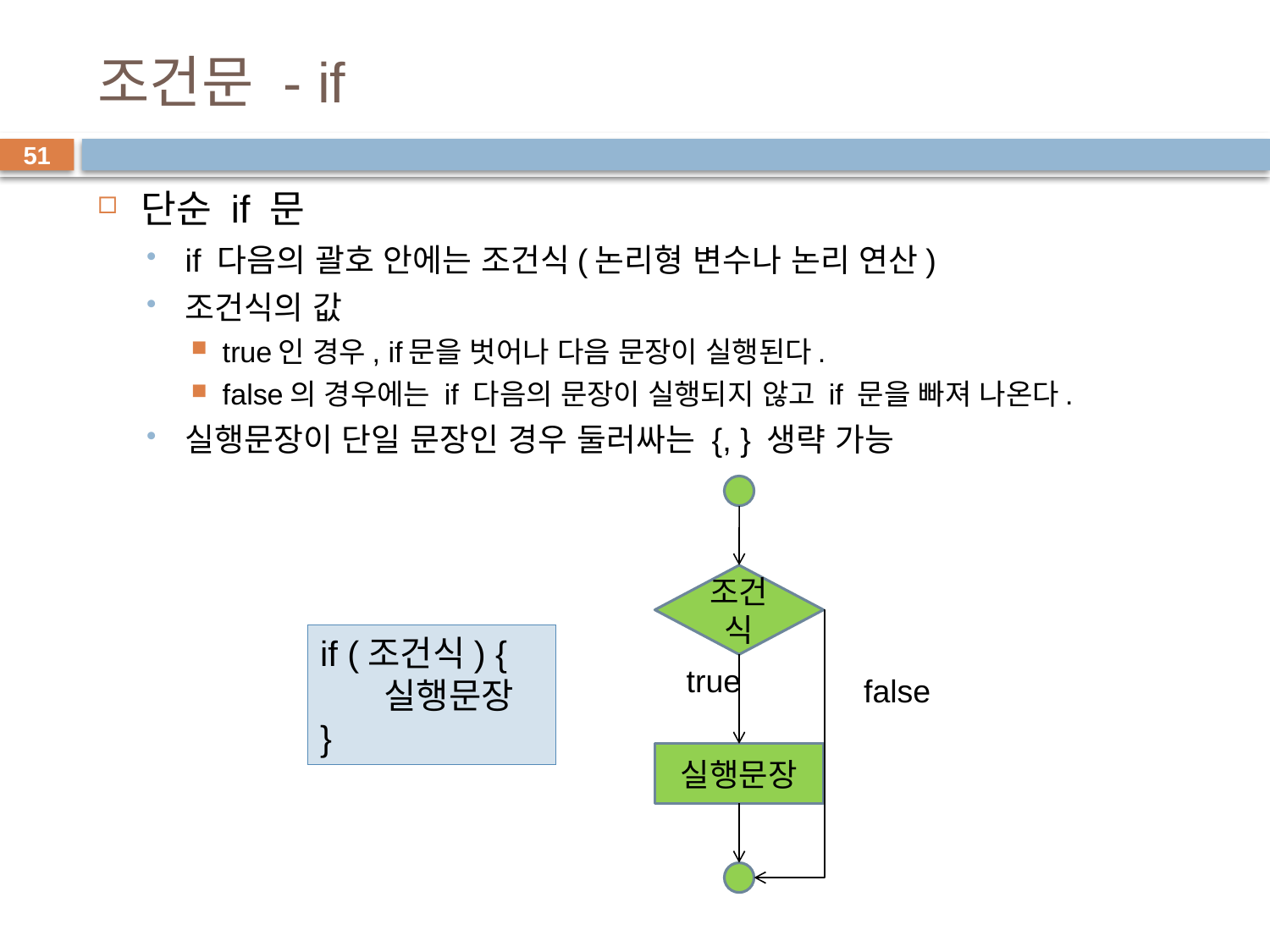

# 조건문 - if
51
단순 if 문
if 다음의 괄호 안에는 조건식(논리형 변수나 논리 연산)
조건식의 값
true인 경우, if문을 벗어나 다음 문장이 실행된다.
false의 경우에는 if 다음의 문장이 실행되지 않고 if 문을 빠져 나온다.
실행문장이 단일 문장인 경우 둘러싸는 {, } 생략 가능

조건식
if (조건식) {
실행문장
}
true
false
실행문장